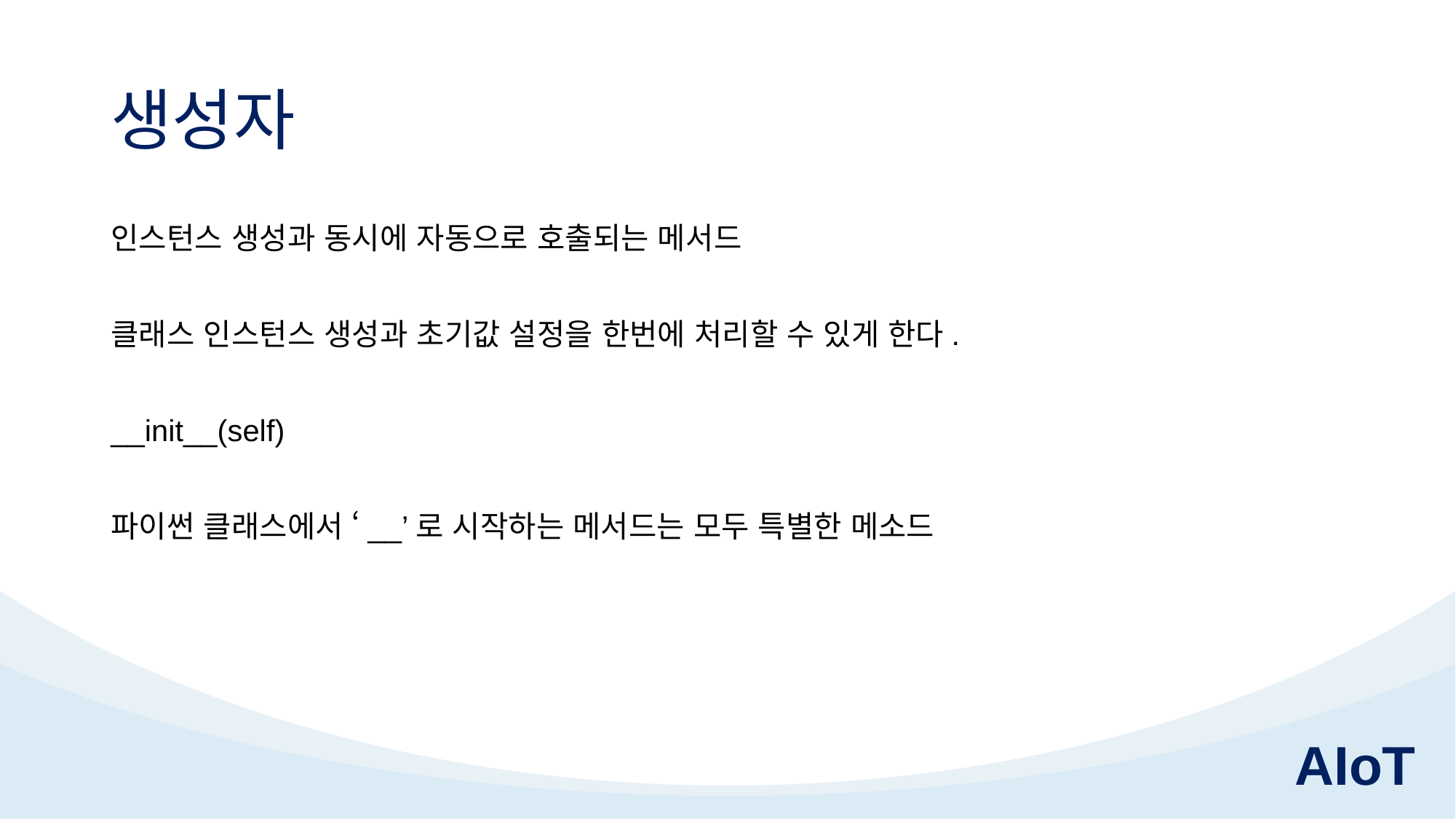

# 생성자
인스턴스 생성과 동시에 자동으로 호출되는 메서드

클래스 인스턴스 생성과 초기값 설정을 한번에 처리할 수 있게 한다.

__init__(self)

파이썬 클래스에서 ‘__’로 시작하는 메서드는 모두 특별한 메소드